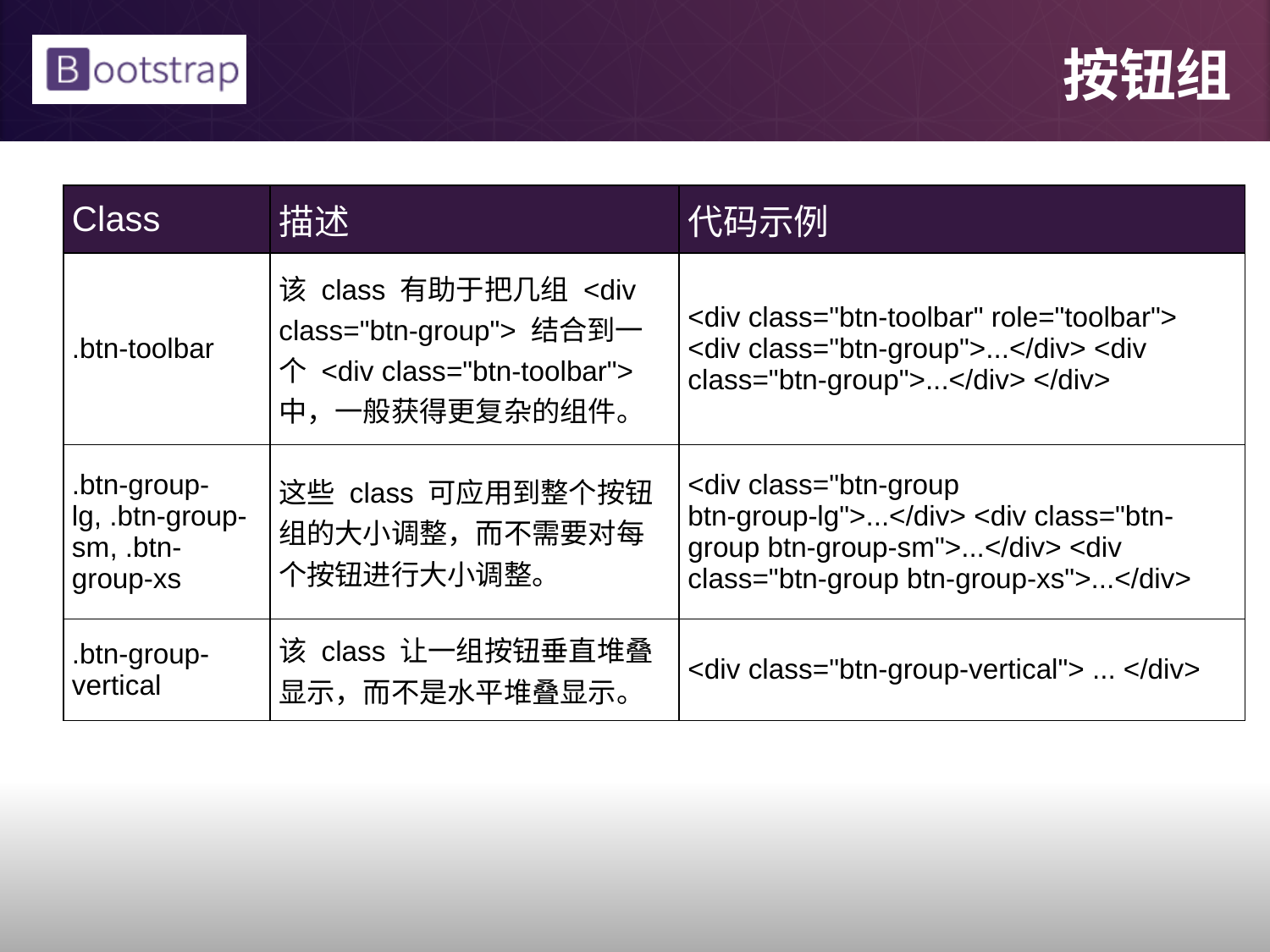

# 按钮组
| Class | 描述 | 代码示例 |
| --- | --- | --- |
| .btn-toolbar | 该 class 有助于把几组 <div class="btn-group"> 结合到一个 <div class="btn-toolbar"> 中，一般获得更复杂的组件。 | <div class="btn-toolbar" role="toolbar"> <div class="btn-group">...</div> <div class="btn-group">...</div> </div> |
| .btn-group-lg, .btn-group-sm, .btn-group-xs | 这些 class 可应用到整个按钮组的大小调整，而不需要对每个按钮进行大小调整。 | <div class="btn-group btn-group-lg">...</div> <div class="btn-group btn-group-sm">...</div> <div class="btn-group btn-group-xs">...</div> |
| .btn-group-vertical | 该 class 让一组按钮垂直堆叠显示，而不是水平堆叠显示。 | <div class="btn-group-vertical"> ... </div> |